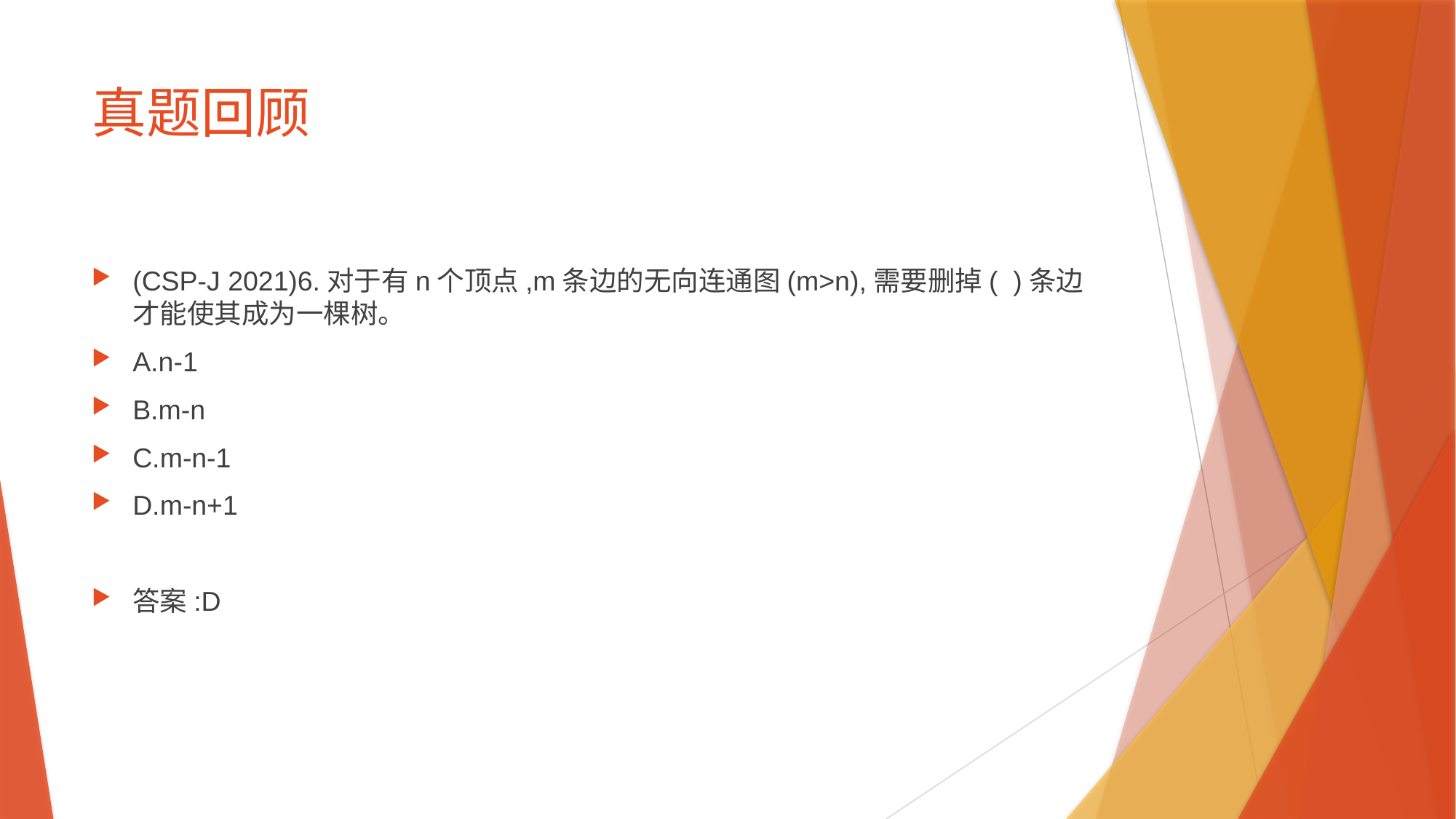

# 真题回顾
(CSP-J 2021)6.对于有n个顶点,m条边的无向连通图(m>n),需要删掉(  )条边才能使其成为一棵树。
A.n-1
B.m-n
C.m-n-1
D.m-n+1

答案:D